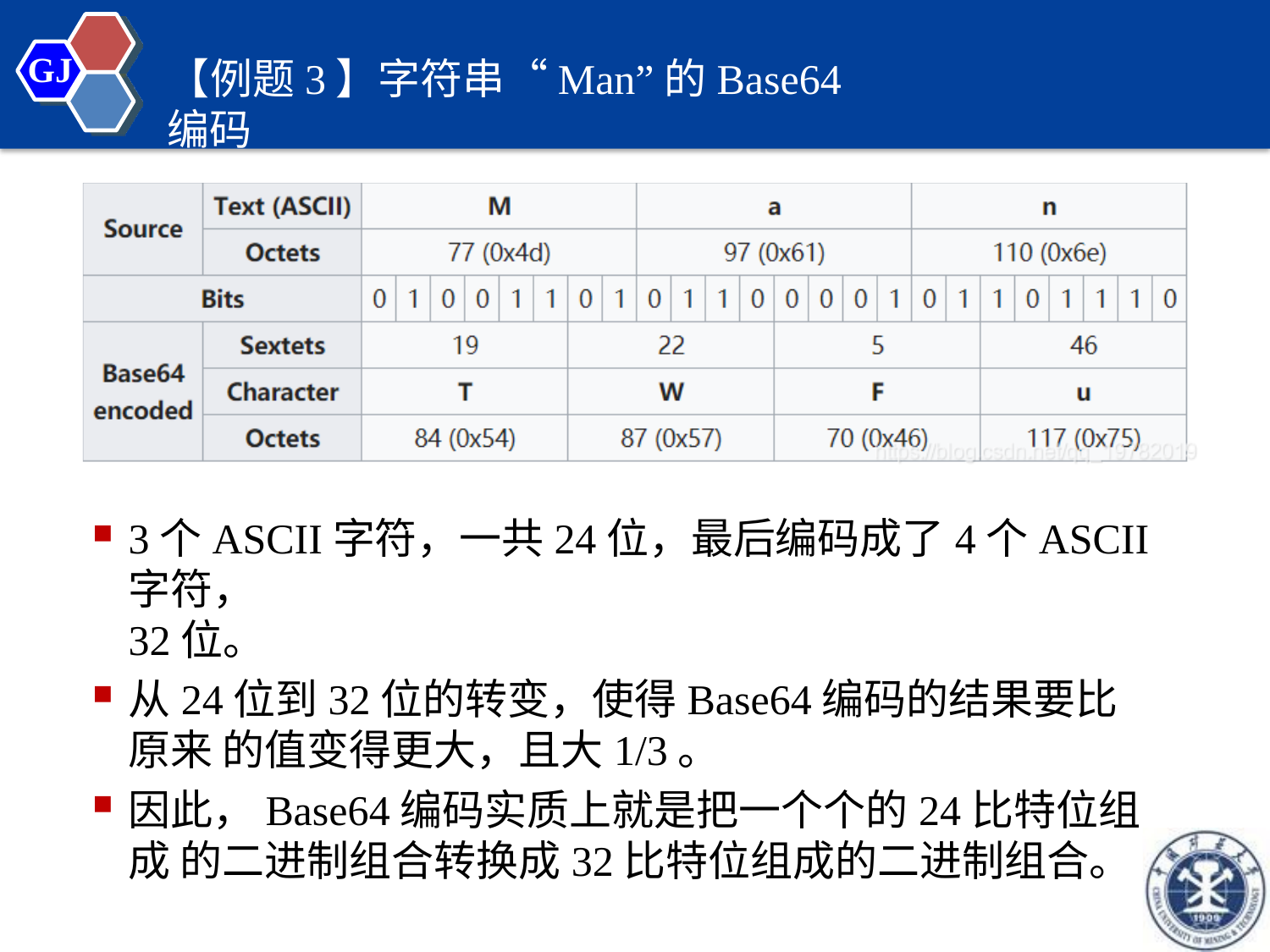

GJ
# 【例题3】字符串“Man”的Base64编码

3个ASCII字符，一共24位，最后编码成了4个ASCII字符，
32位。
从24位到32位的转变，使得Base64编码的结果要比原来 的值变得更大，且大1/3。
因此，Base64编码实质上就是把一个个的24比特位组成 的二进制组合转换成32比特位组成的二进制组合。